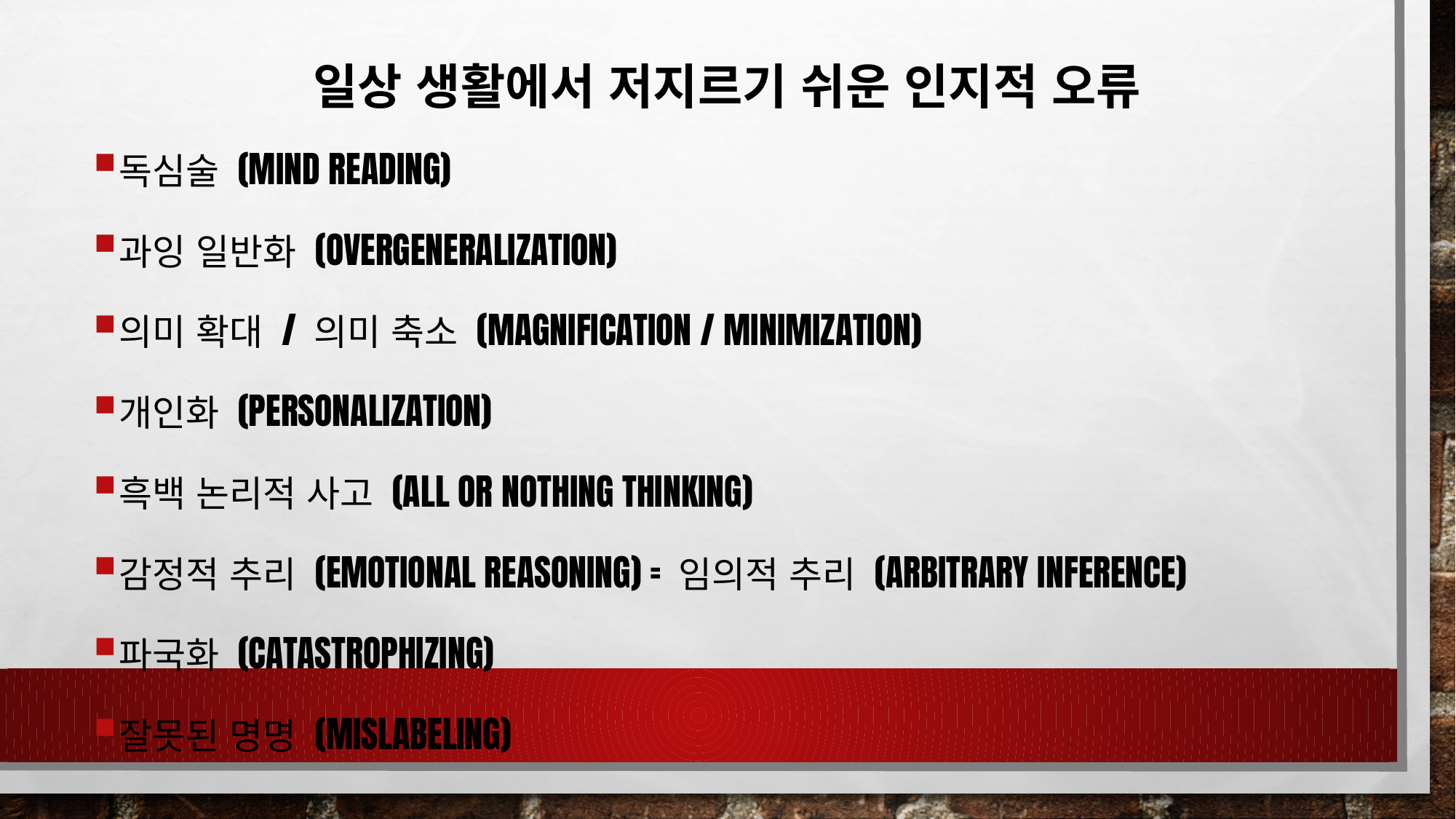

일상 생활에서 저지르기 쉬운 인지적 오류
독심술 (mind reading)
과잉 일반화 (overgeneralization)
의미 확대 / 의미 축소 (magnification / minimization)
개인화 (personalization)
흑백 논리적 사고 (all or nothing thinking)
감정적 추리 (emotional reasoning) = 임의적 추리 (arbitrary inference)
파국화 (catastrophizing)
잘못된 명명 (mislabeling)